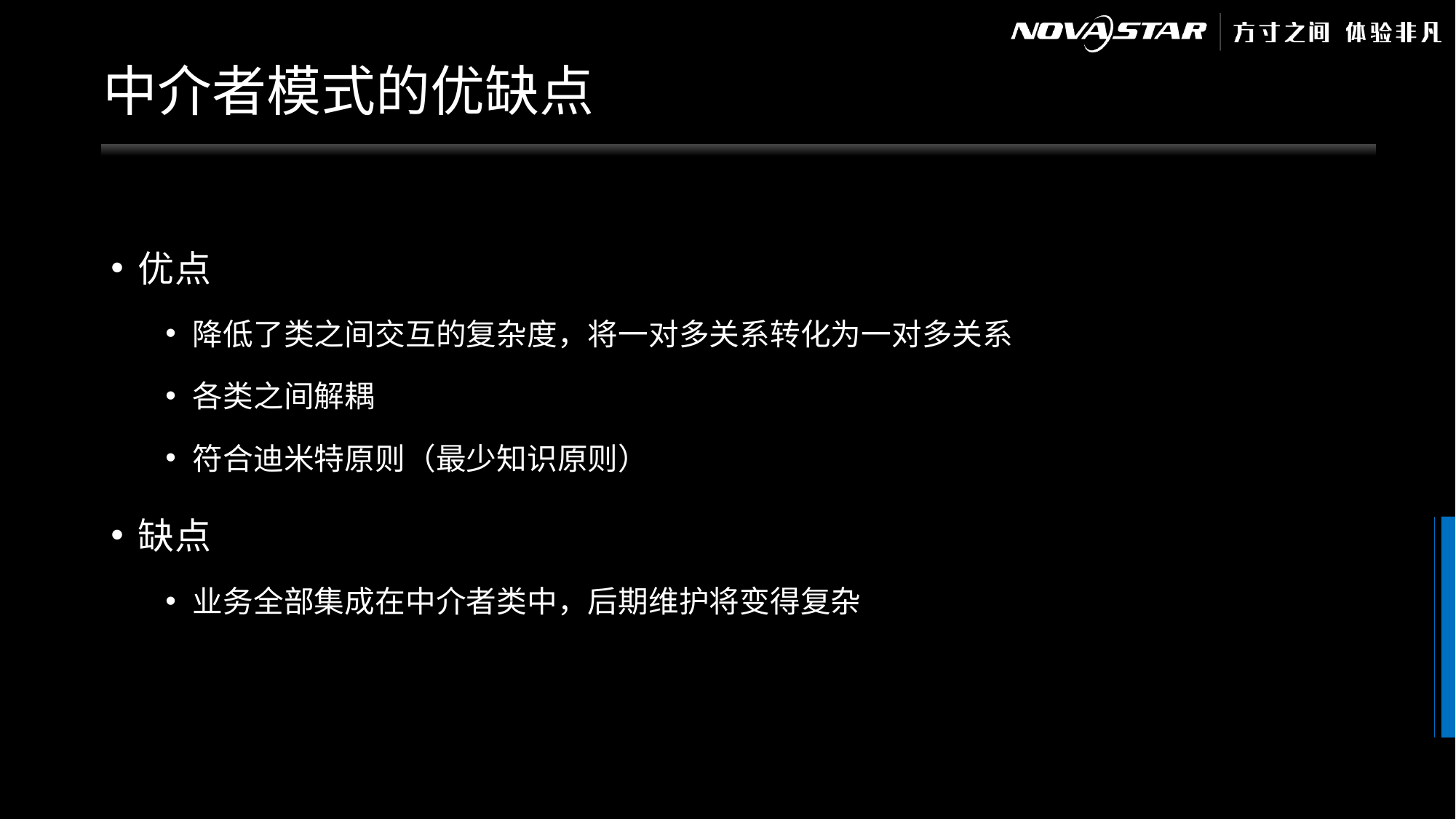

# 中介者模式的优缺点

优点
降低了类之间交互的复杂度，将一对多关系转化为一对多关系
各类之间解耦
符合迪米特原则（最少知识原则）
缺点
业务全部集成在中介者类中，后期维护将变得复杂